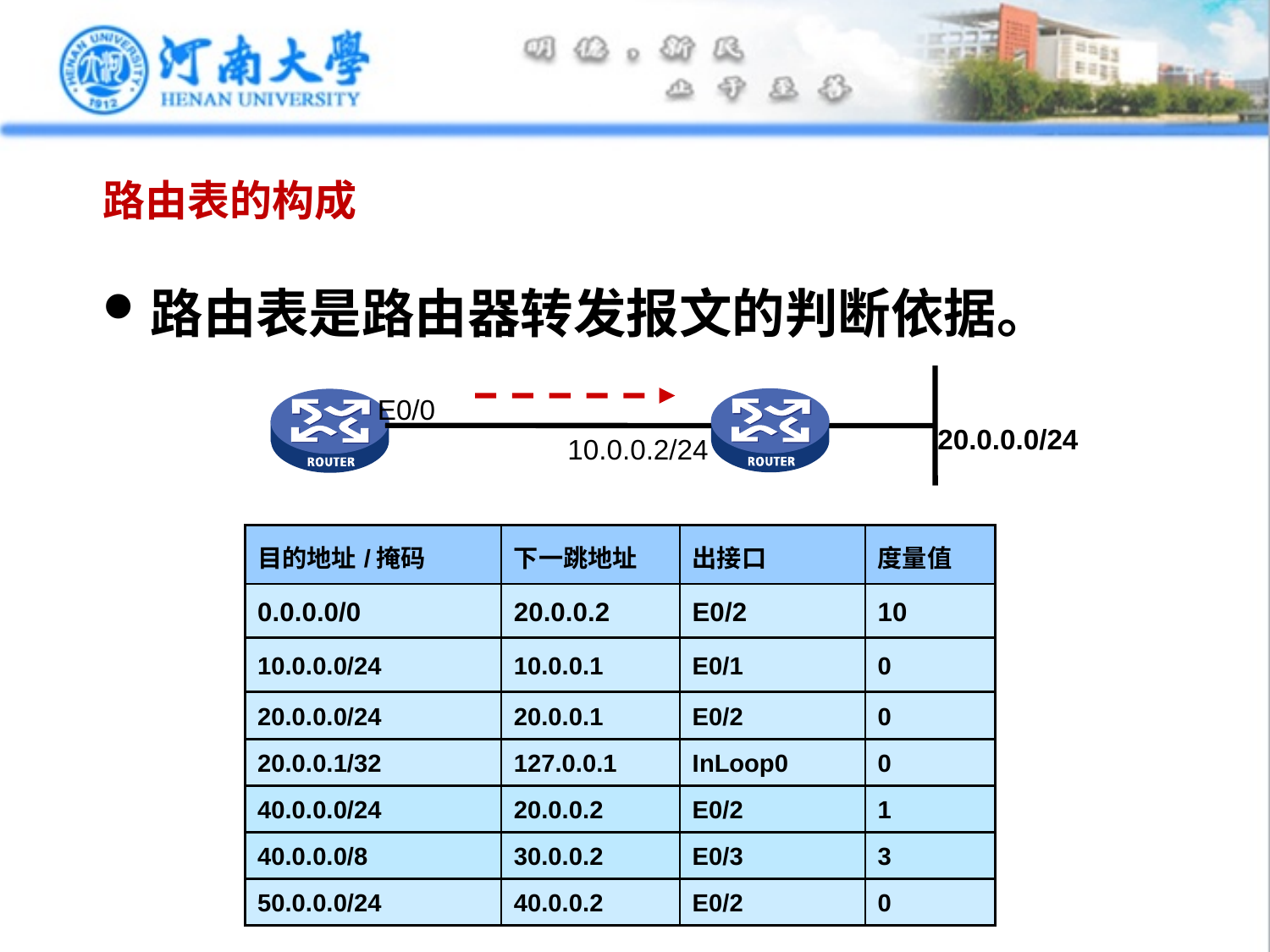

# 路由表的构成
路由表是路由器转发报文的判断依据。

E0/0

20.0.0.0/24

10.0.0.2/24
| 目的地址/掩码 | 下一跳地址 | 出接口 | 度量值 |
| --- | --- | --- | --- |
| 0.0.0.0/0 | 20.0.0.2 | E0/2 | 10 |
| 10.0.0.0/24 | 10.0.0.1 | E0/1 | 0 |
| 20.0.0.0/24 | 20.0.0.1 | E0/2 | 0 |
| 20.0.0.1/32 | 127.0.0.1 | InLoop0 | 0 |
| 40.0.0.0/24 | 20.0.0.2 | E0/2 | 1 |
| 40.0.0.0/8 | 30.0.0.2 | E0/3 | 3 |
| 50.0.0.0/24 | 40.0.0.2 | E0/2 | 0 |